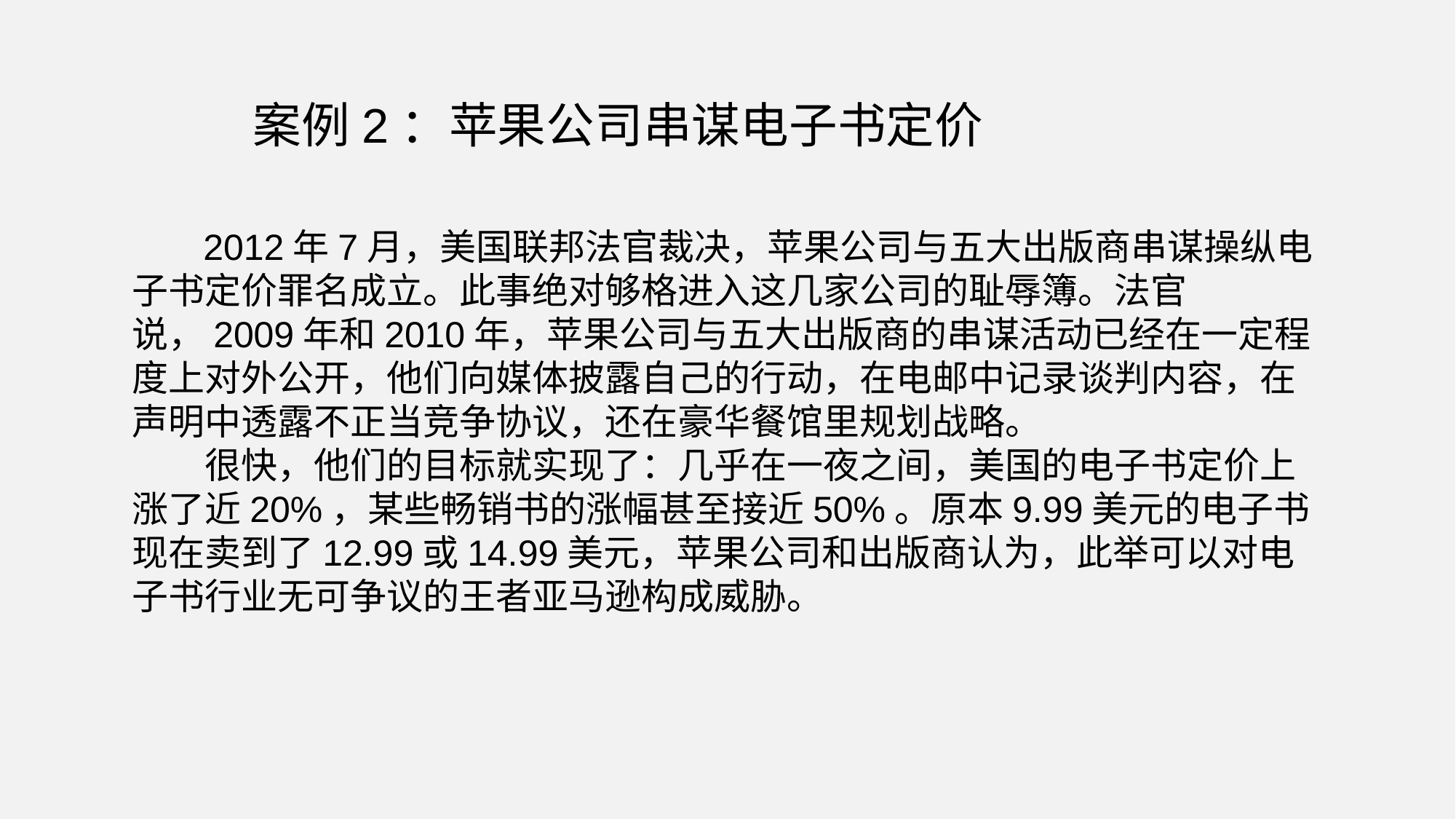

案例2：苹果公司串谋电子书定价
       2012年7月，美国联邦法官裁决，苹果公司与五大出版商串谋操纵电子书定价罪名成立。此事绝对够格进入这几家公司的耻辱簿。法官说，2009年和2010年，苹果公司与五大出版商的串谋活动已经在一定程度上对外公开，他们向媒体披露自己的行动，在电邮中记录谈判内容，在声明中透露不正当竞争协议，还在豪华餐馆里规划战略。
　　很快，他们的目标就实现了：几乎在一夜之间，美国的电子书定价上涨了近20%，某些畅销书的涨幅甚至接近50%。原本9.99美元的电子书现在卖到了12.99或14.99美元，苹果公司和出版商认为，此举可以对电子书行业无可争议的王者亚马逊构成威胁。